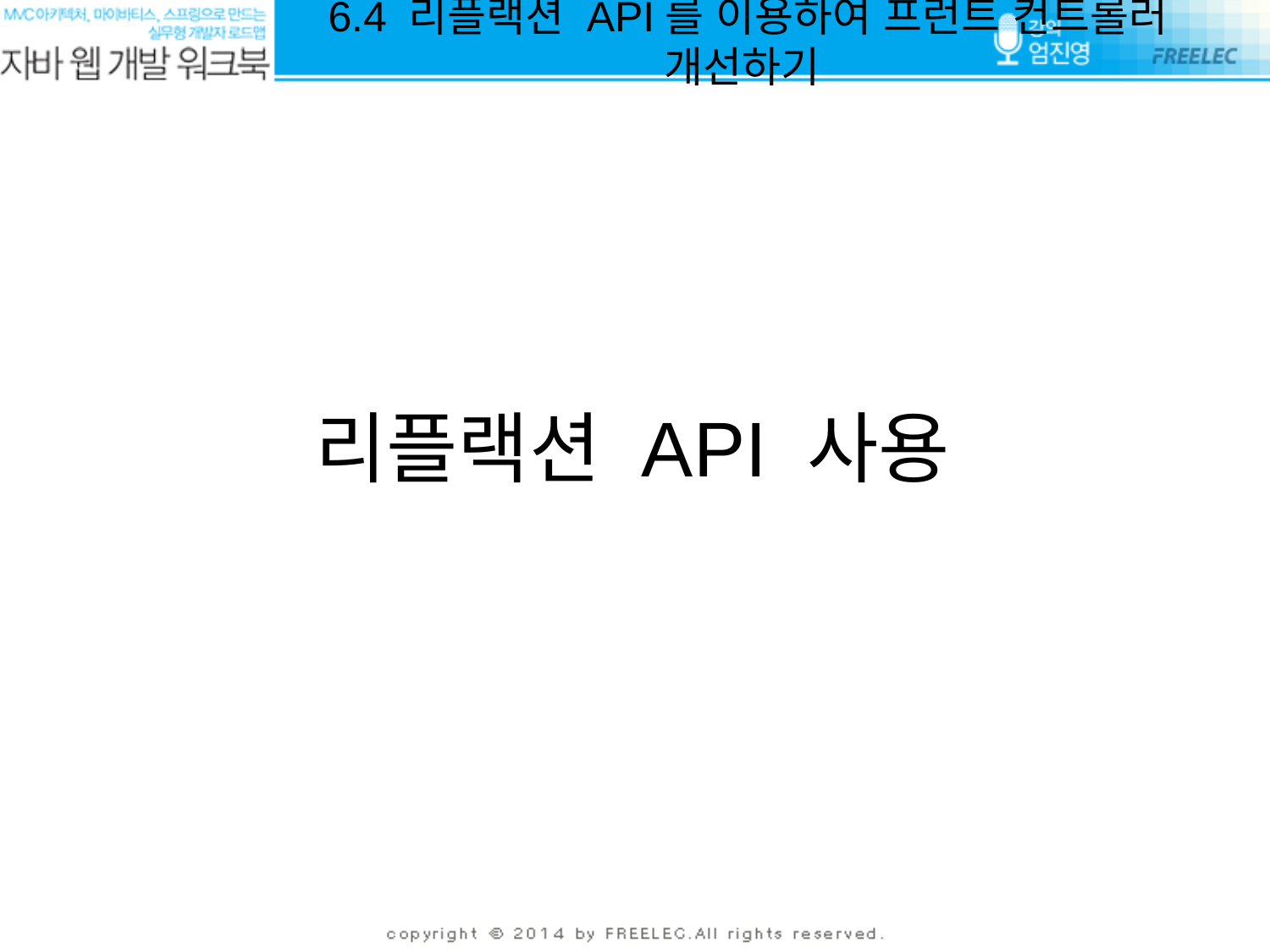

6.4 리플랙션 API를 이용하여 프런트 컨트롤러 개선하기
# 리플랙션 API 사용